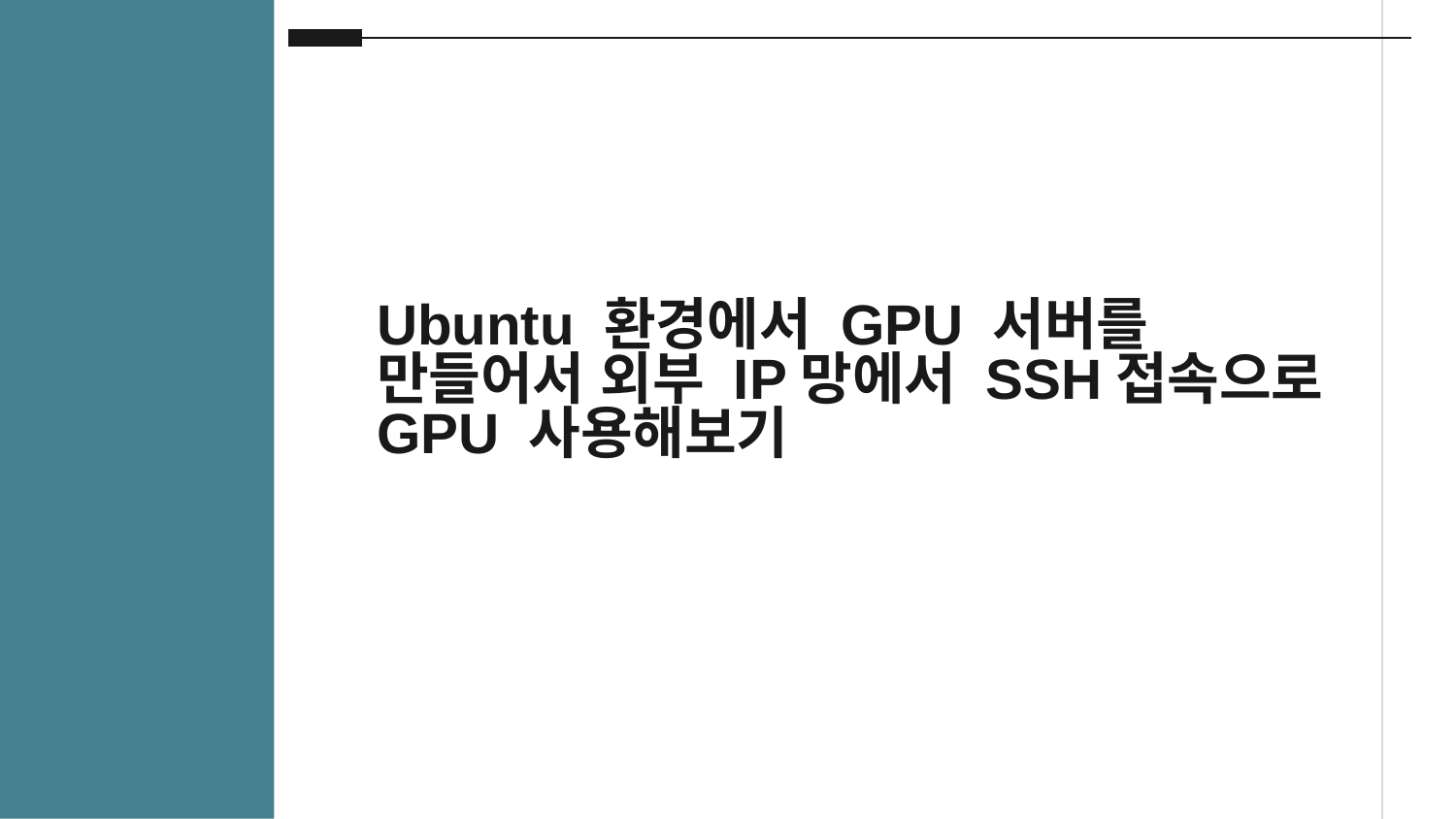

# Ubuntu 환경에서 GPU 서버를 만들어서 외부 IP망에서 SSH접속으로 GPU 사용해보기